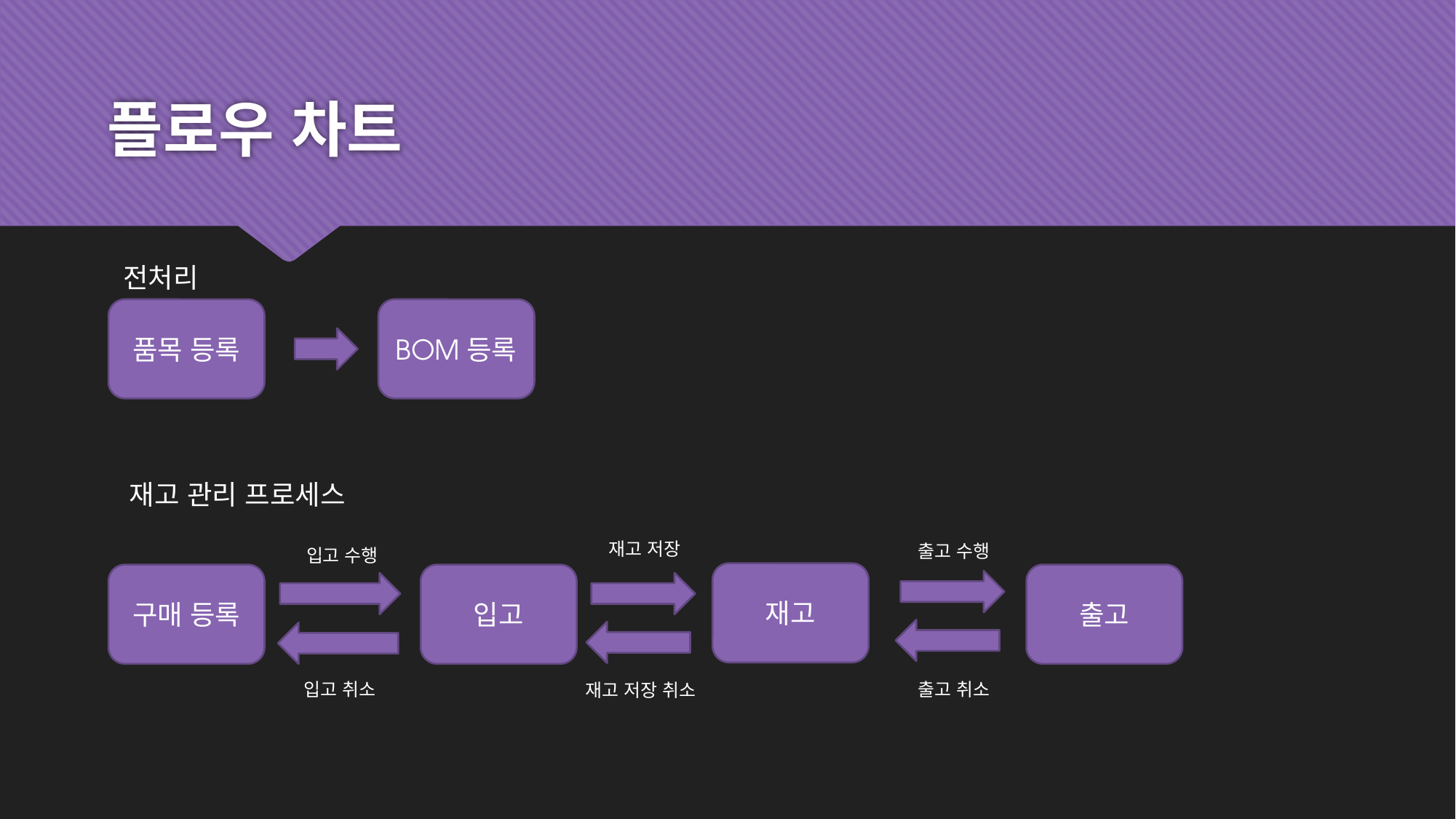

# 플로우 차트
전처리
품목 등록
BOM등록

재고 관리 프로세스
재고 저장
출고 수행
입고 수행
재고
구매 등록
입고
출고

입고 취소
출고 취소
재고 저장 취소